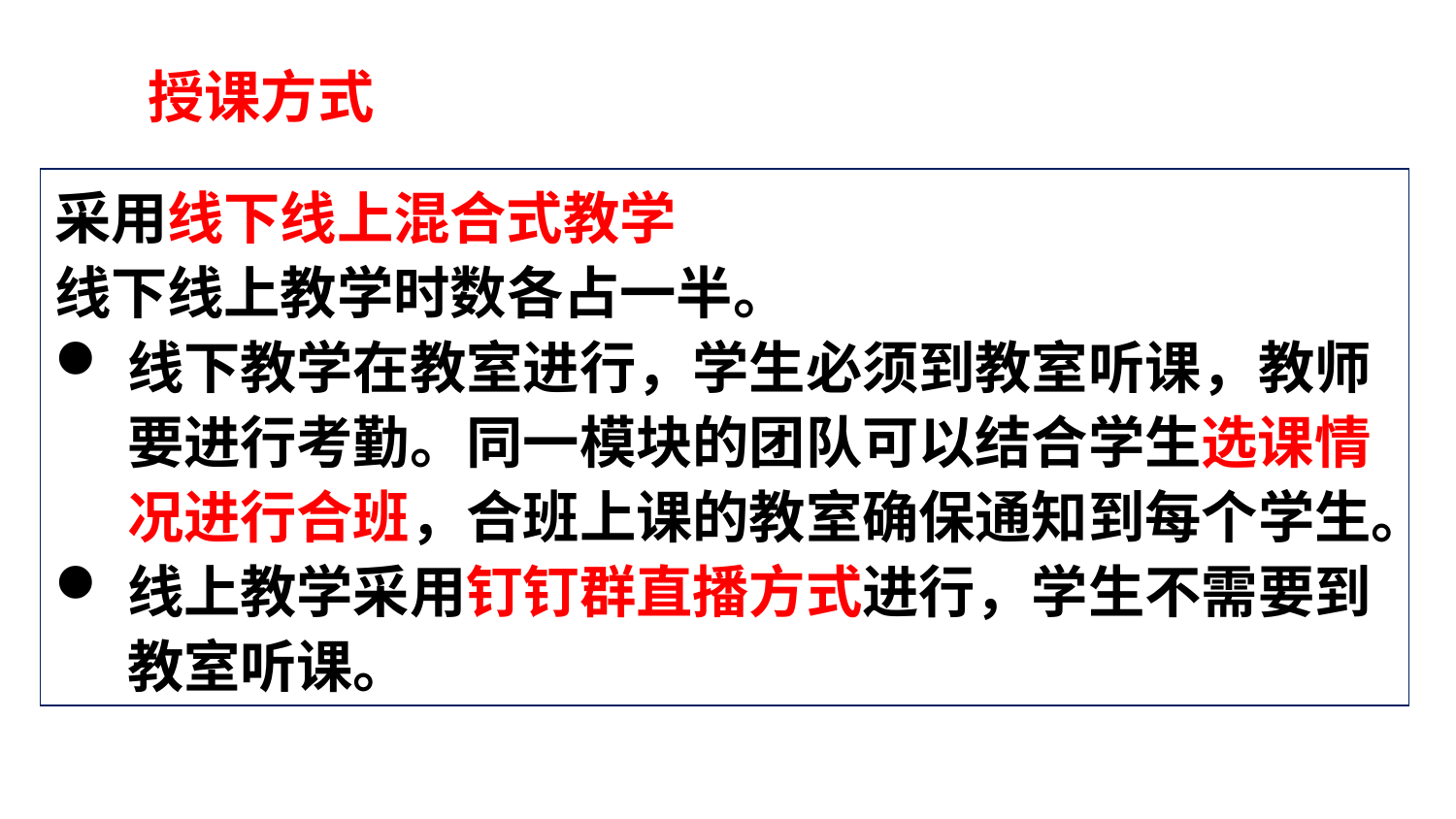

授课方式
采用线下线上混合式教学
线下线上教学时数各占一半。
线下教学在教室进行，学生必须到教室听课，教师要进行考勤。同一模块的团队可以结合学生选课情况进行合班，合班上课的教室确保通知到每个学生。
线上教学采用钉钉群直播方式进行，学生不需要到教室听课。